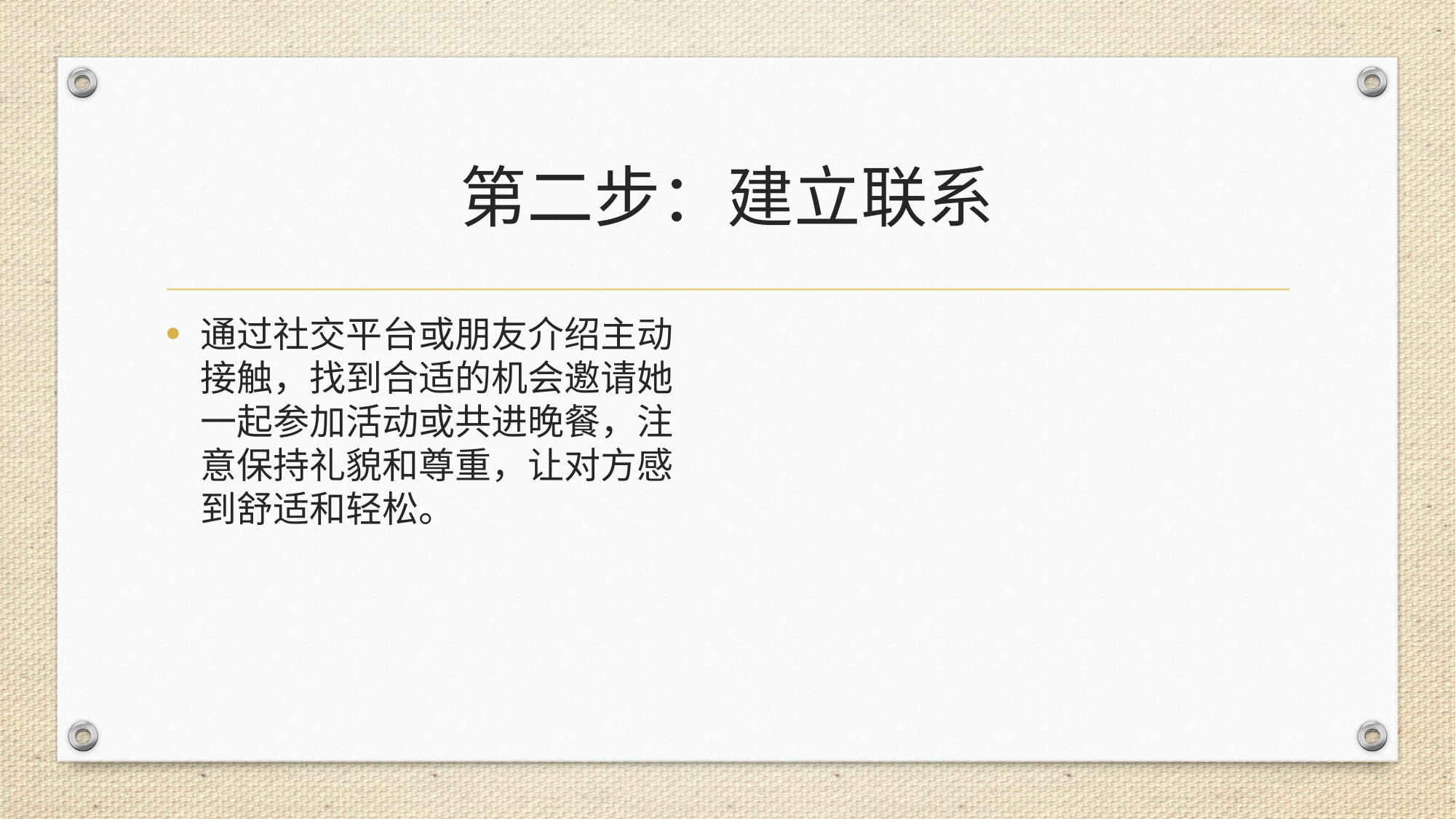

# 第二步：建立联系
通过社交平台或朋友介绍主动接触，找到合适的机会邀请她一起参加活动或共进晚餐，注意保持礼貌和尊重，让对方感到舒适和轻松。